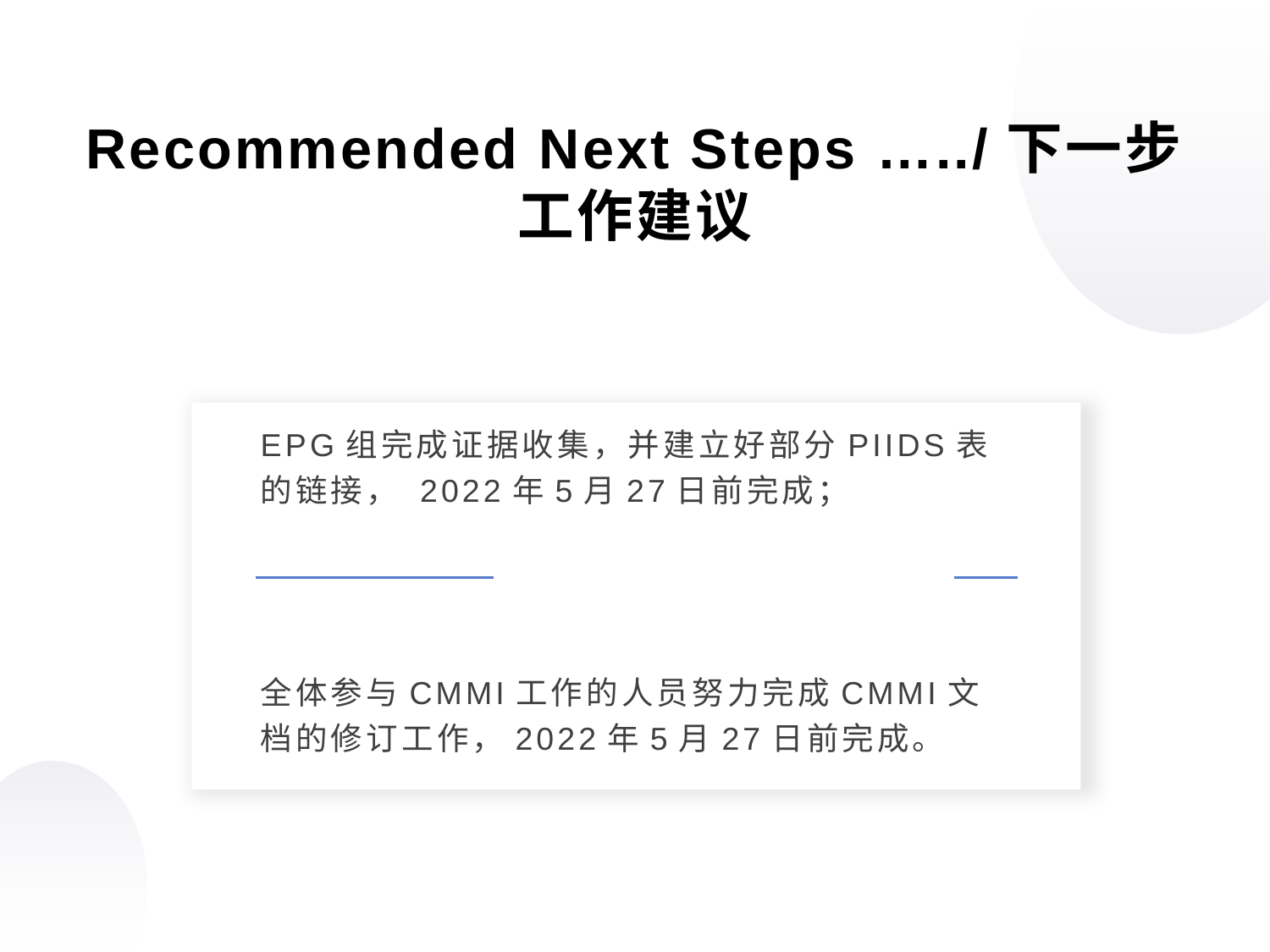

Recommended Next Steps …../下一步工作建议
EPG组完成证据收集，并建立好部分PIIDS表的链接， 2022年5月27日前完成；

全体参与CMMI工作的人员努力完成CMMI文档的修订工作，2022年5月27日前完成。